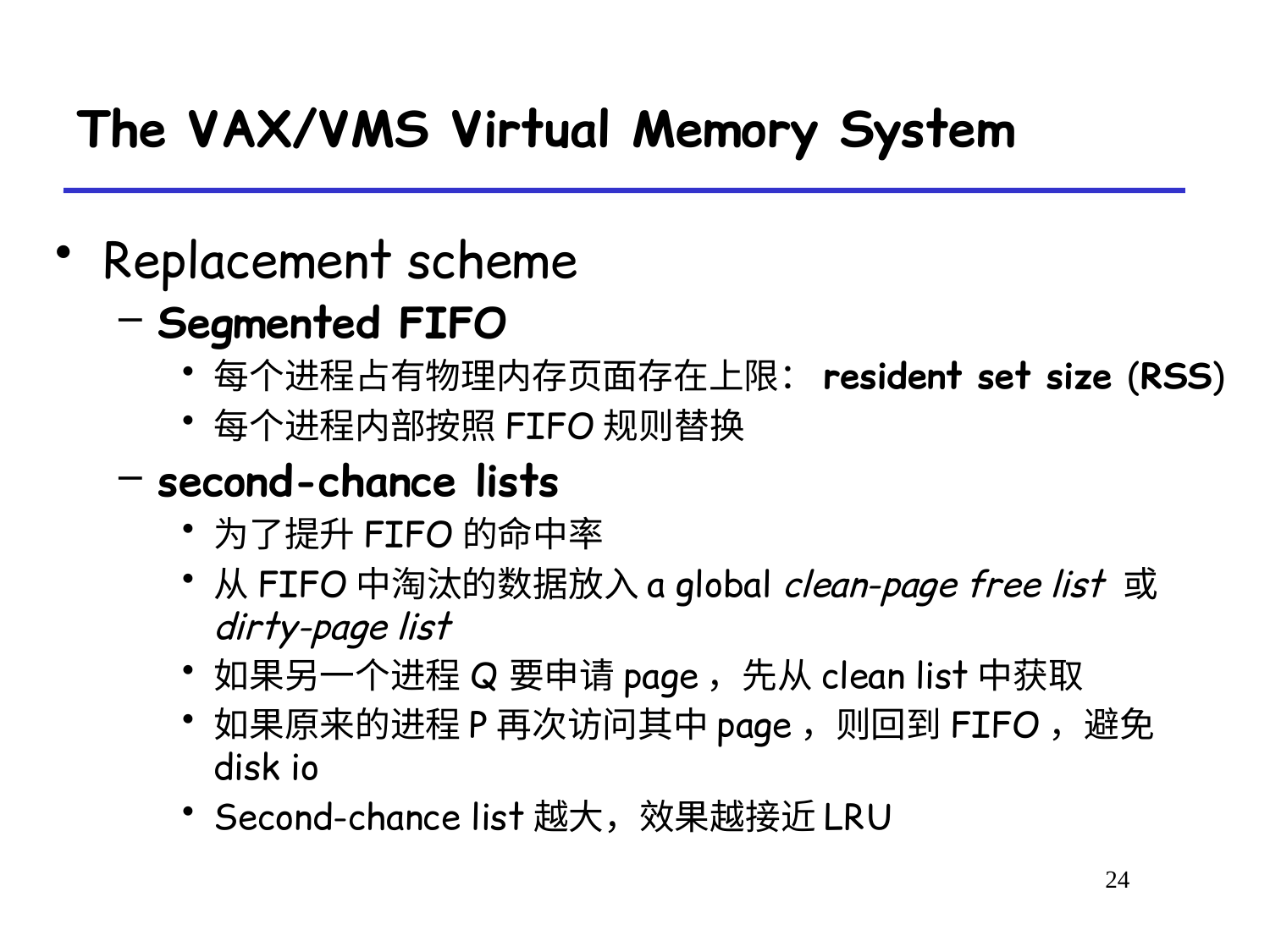

# The VAX/VMS Virtual Memory System
Replacement scheme
Segmented FIFO
每个进程占有物理内存页面存在上限：resident set size (RSS)
每个进程内部按照FIFO规则替换
second-chance lists
为了提升FIFO的命中率
从FIFO中淘汰的数据放入a global clean-page free list 或dirty-page list
如果另一个进程Q要申请page，先从clean list中获取
如果原来的进程P再次访问其中page，则回到FIFO，避免disk io
Second-chance list越大，效果越接近LRU
24